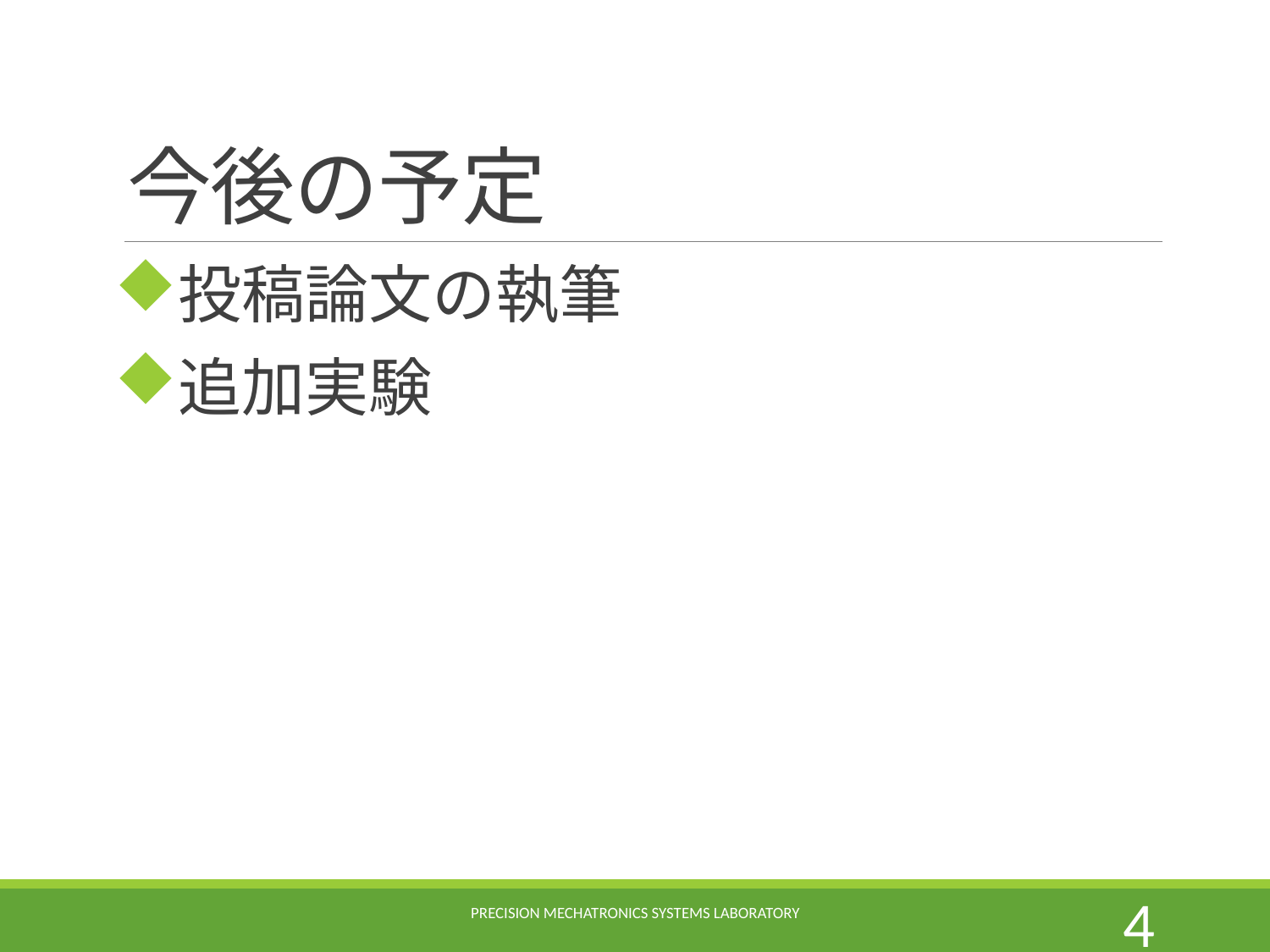

# 今後の予定
投稿論文の執筆
追加実験
Precision Mechatronics Systems Laboratory

4